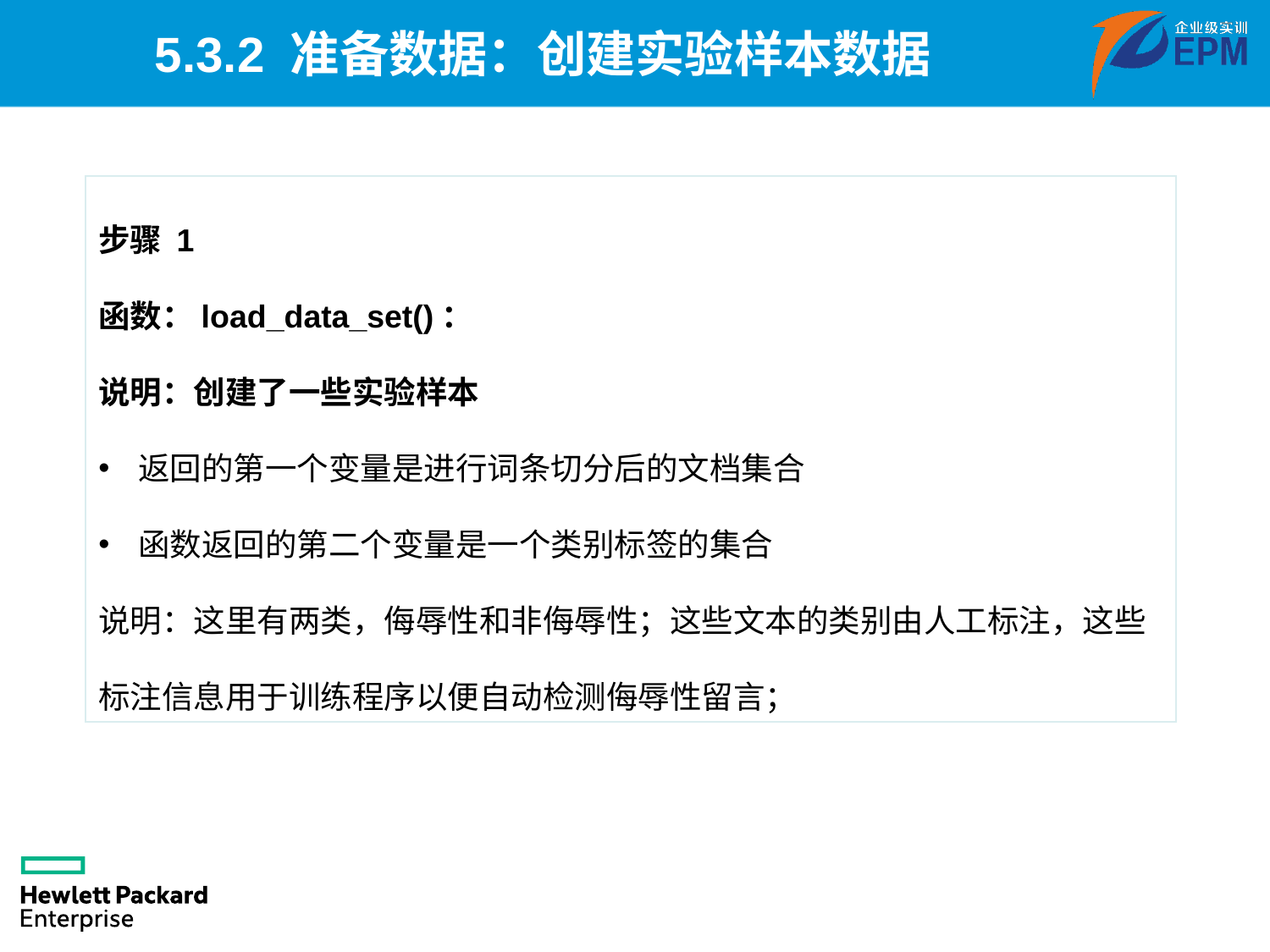

# 5.3.2 准备数据：创建实验样本数据
步骤 1
函数：load_data_set()：
说明：创建了一些实验样本
返回的第一个变量是进行词条切分后的文档集合
函数返回的第二个变量是一个类别标签的集合
说明：这里有两类，侮辱性和非侮辱性；这些文本的类别由人工标注，这些标注信息用于训练程序以便自动检测侮辱性留言；